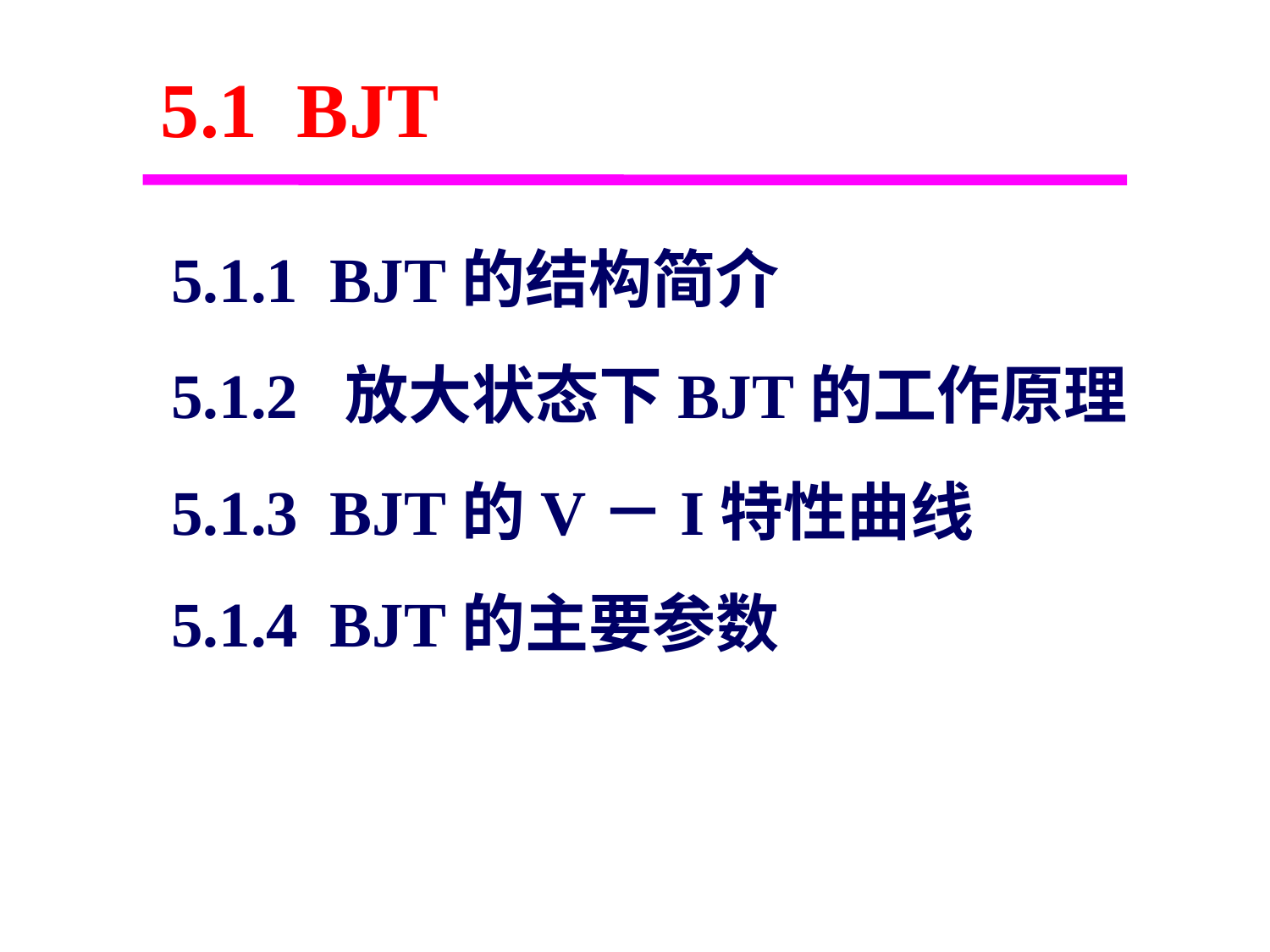

5.1  BJT

5.1.1  BJT的结构简介
5.1.2  放大状态下BJT的工作原理
5.1.3  BJT的V－I特性曲线
5.1.4  BJT的主要参数